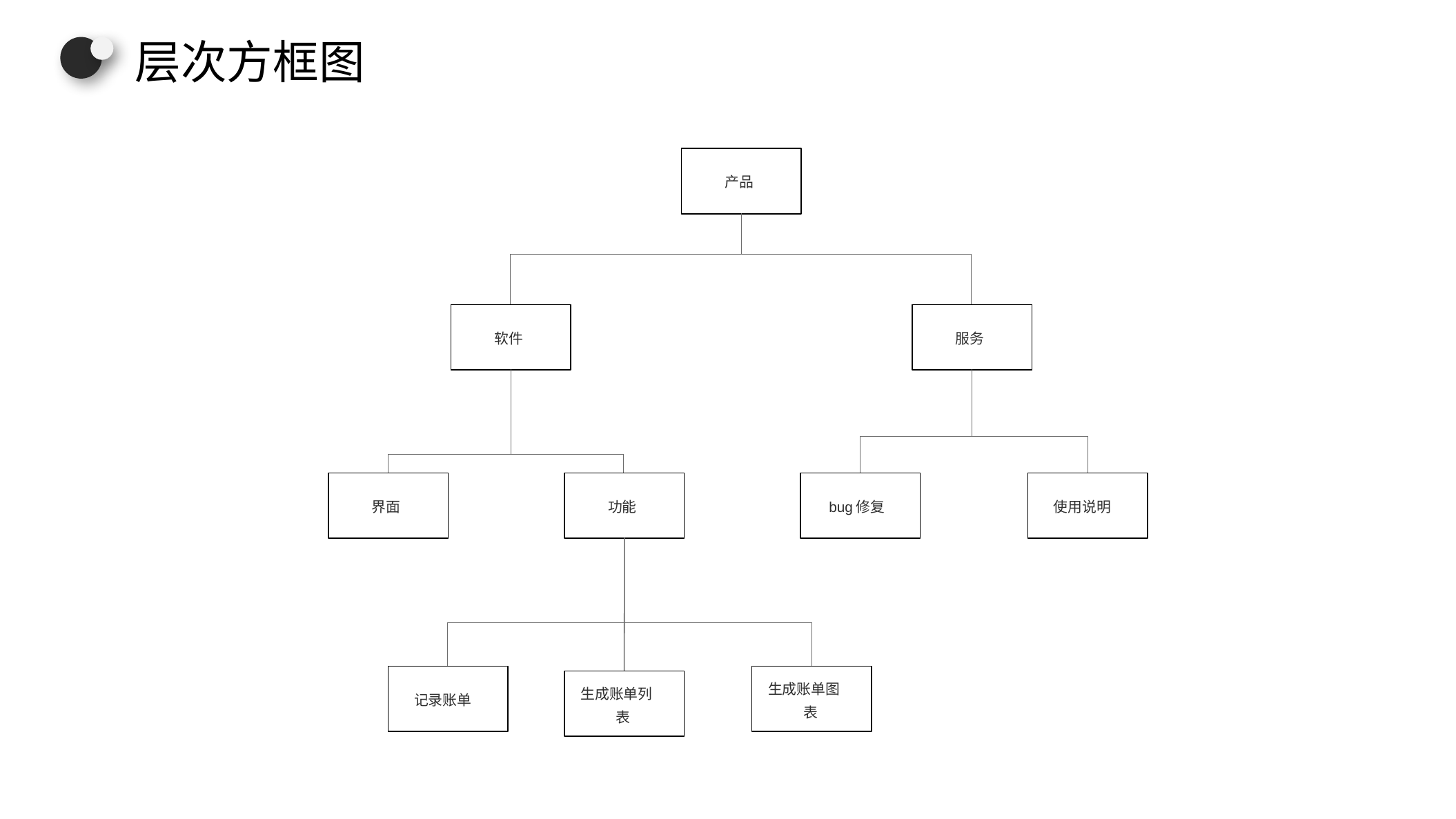

层次方框图

产品

软件
服务

界面
功能
bug
修复
使用说明

生成账单图
生成账单列
记录账单
表
表